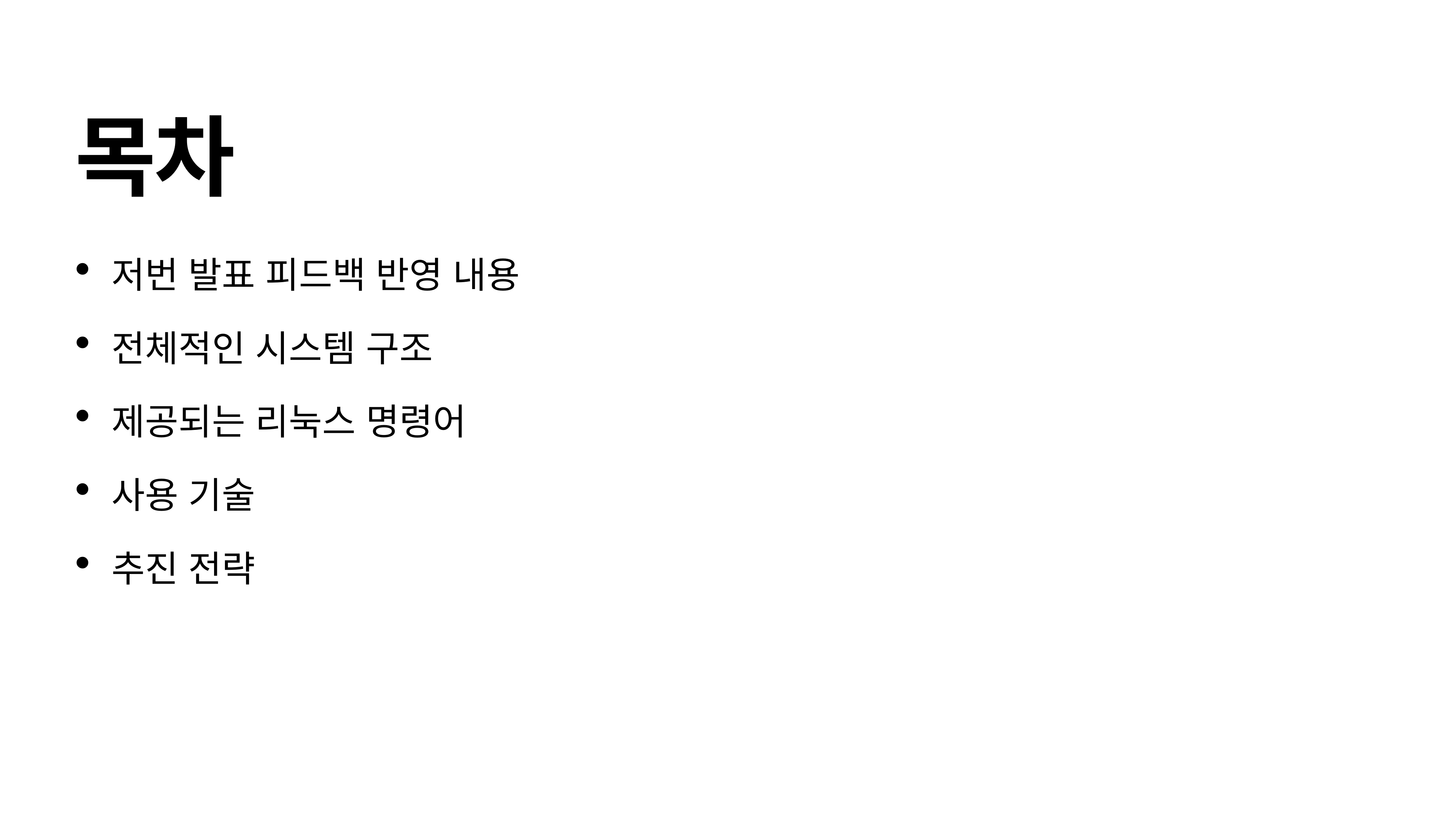

목차
저번 발표 피드백 반영 내용
전체적인 시스템 구조
제공되는 리눅스 명령어
사용 기술
추진 전략